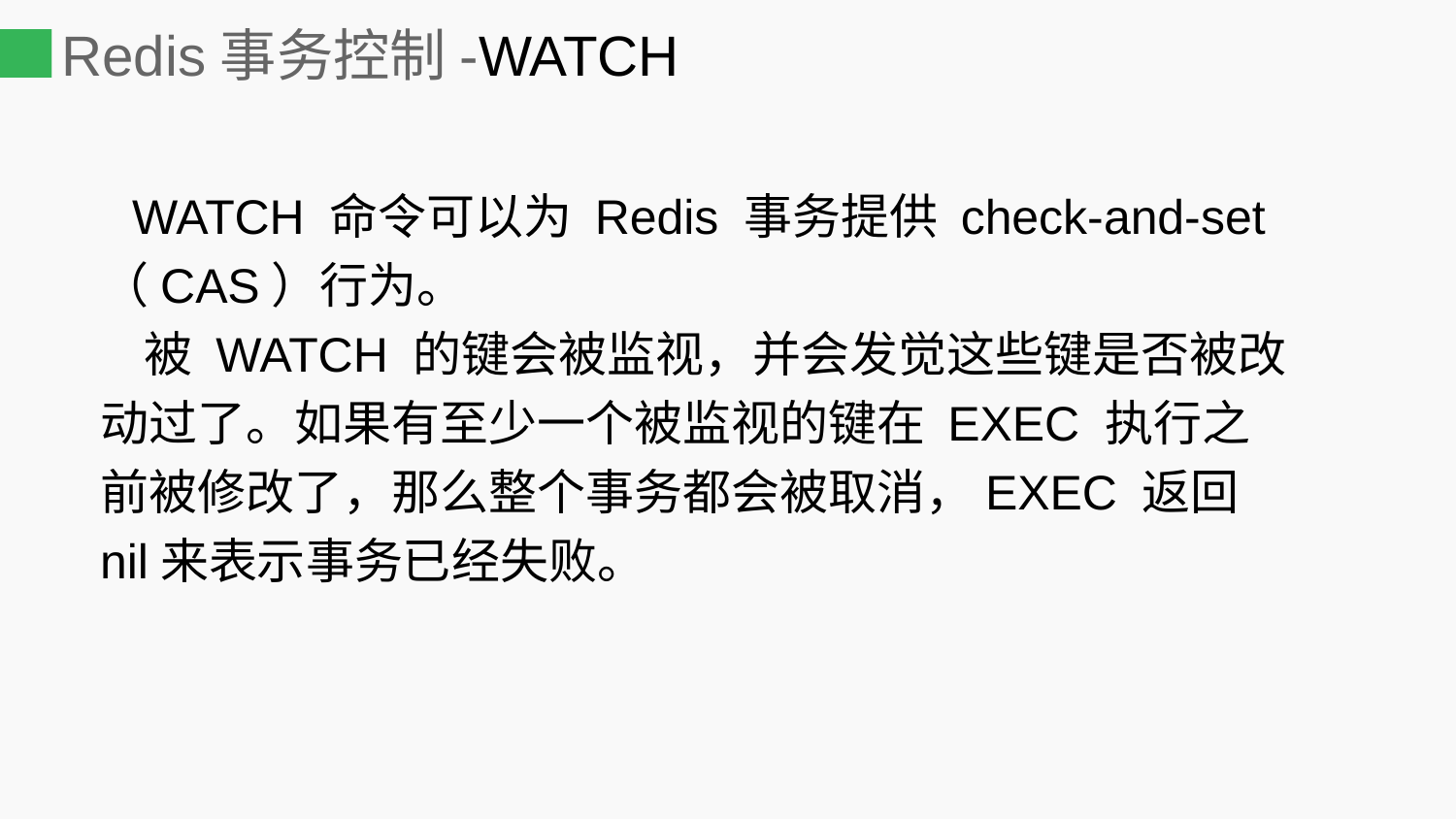

# Redis事务控制-WATCH
   WATCH 命令可以为 Redis 事务提供 check-and-set （CAS）行为。
   被 WATCH 的键会被监视，并会发觉这些键是否被改动过了。如果有至少一个被监视的键在 EXEC 执行之前被修改了，那么整个事务都会被取消，EXEC 返回nil来表示事务已经失败。